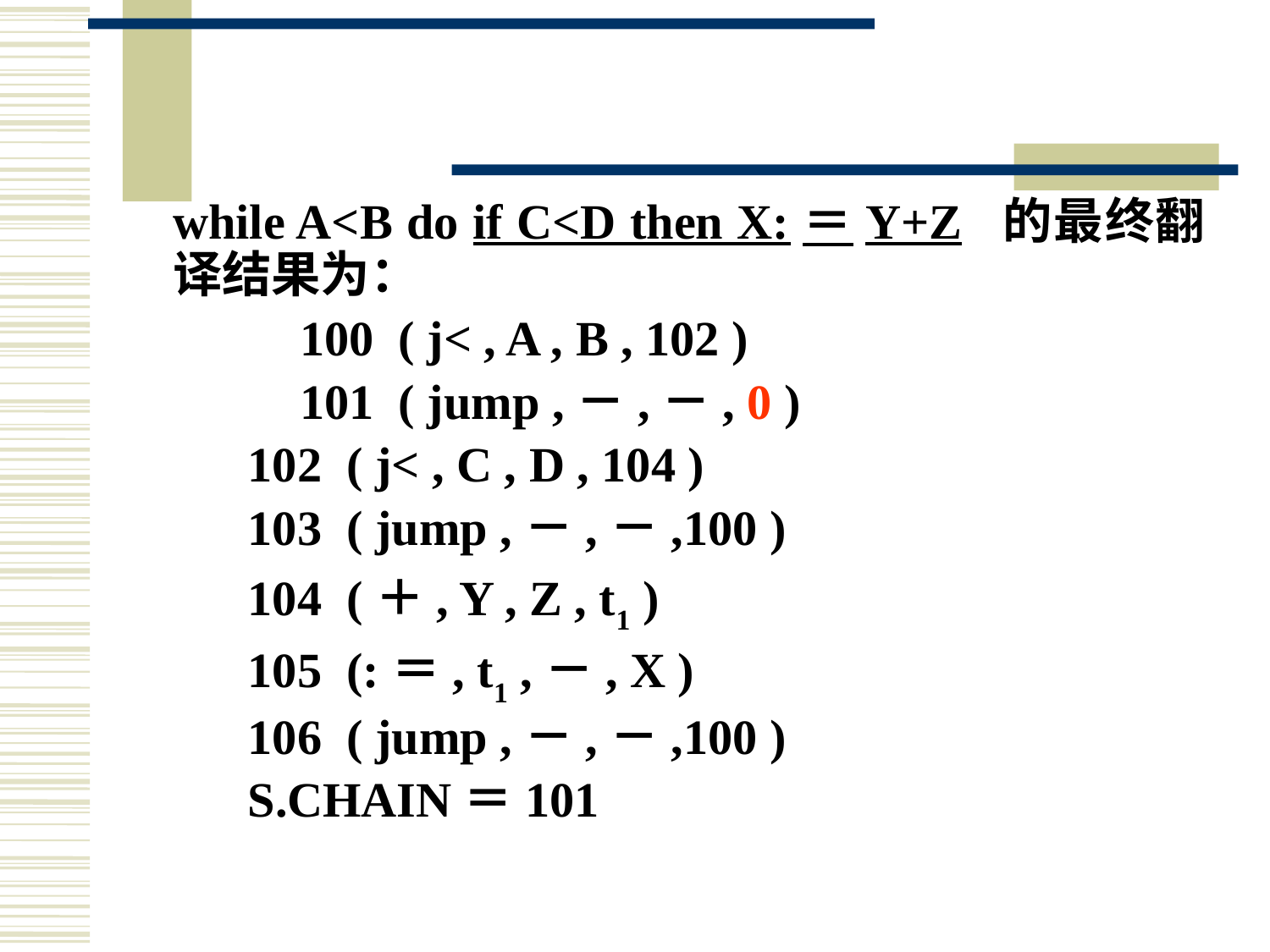

#
	while A<B do if C<D then X:＝Y+Z  的最终翻译结果为：
		100  ( j< , A , B , 102 )
		101  ( jump ,－,－, 0 )
          102  ( j< , C , D , 104 )
          103  ( jump ,－,－,100 )
          104  (＋, Y , Z , t1 )
          105  (:＝, t1 ,－, X )
          106  ( jump ,－,－,100 )
          S.CHAIN＝101